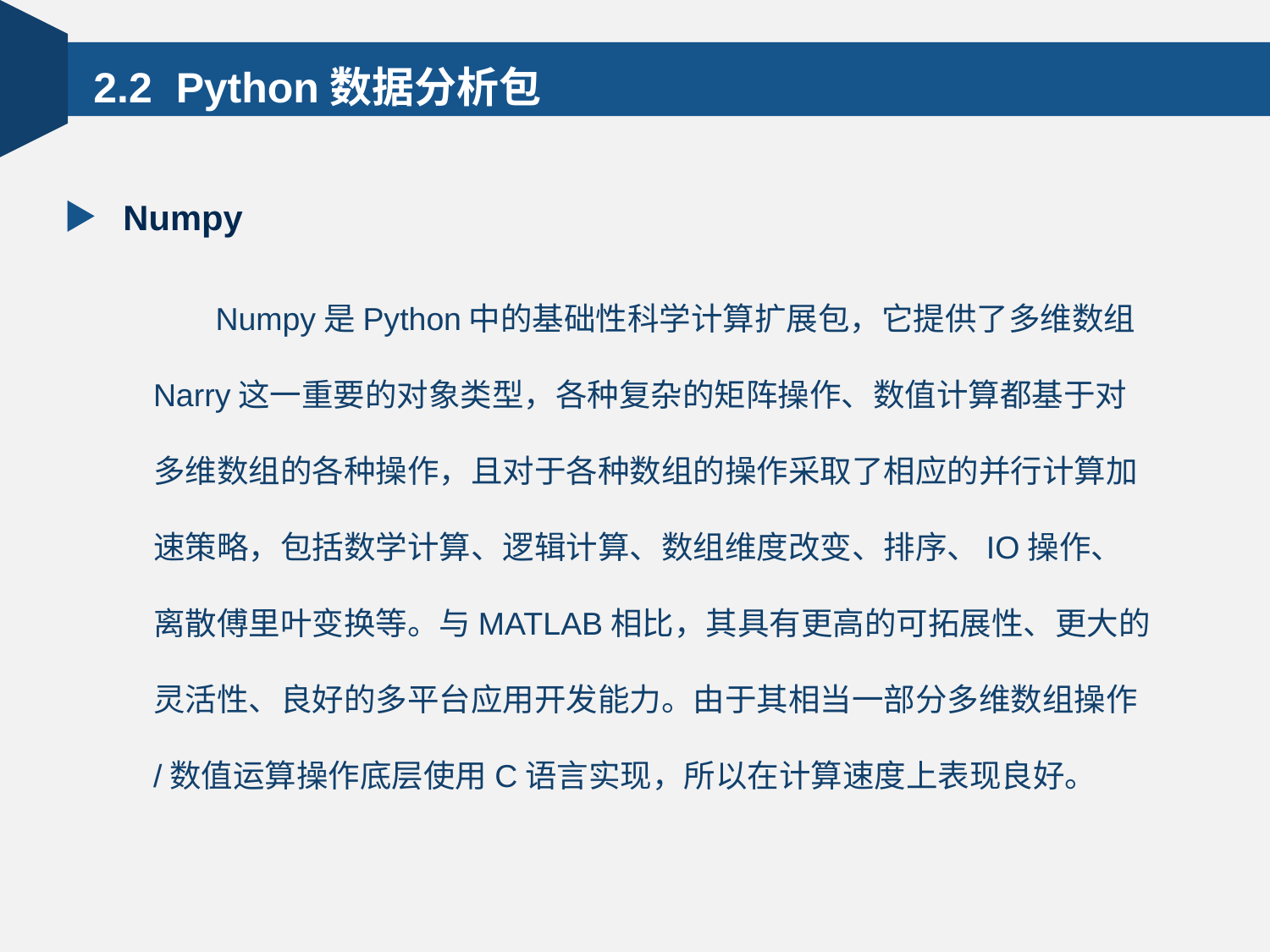

2.2  Python数据分析包

Numpy

       Numpy是Python中的基础性科学计算扩展包，它提供了多维数组Narry这一重要的对象类型，各种复杂的矩阵操作、数值计算都基于对多维数组的各种操作，且对于各种数组的操作采取了相应的并行计算加速策略，包括数学计算、逻辑计算、数组维度改变、排序、IO操作、离散傅里叶变换等。与MATLAB相比，其具有更高的可拓展性、更大的灵活性、良好的多平台应用开发能力。由于其相当一部分多维数组操作/数值运算操作底层使用C语言实现，所以在计算速度上表现良好。